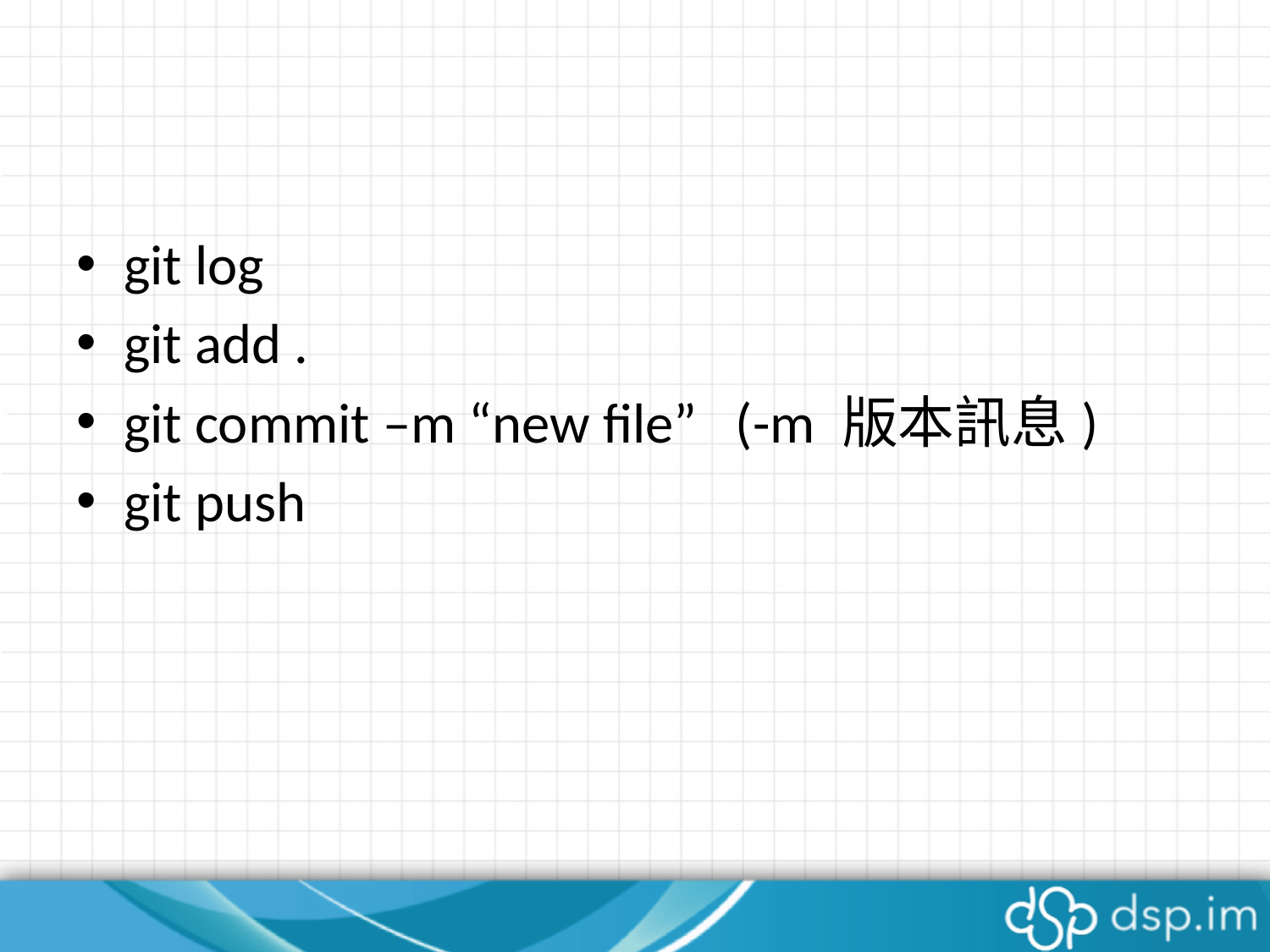

#
git log
git add .
git commit –m “new file”   (-m 版本訊息)
git push